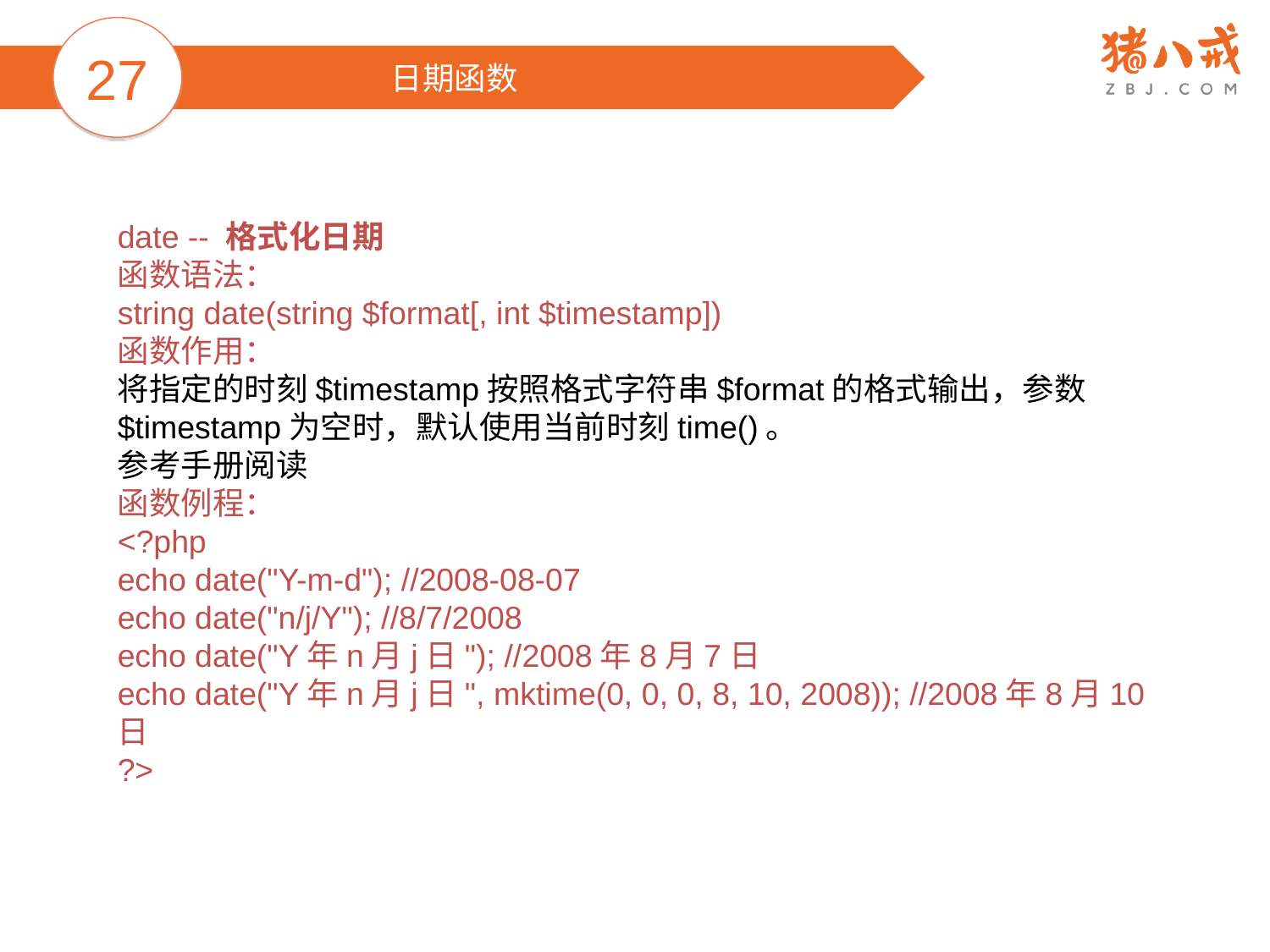

27
日期函数

date -- 格式化日期
函数语法：
string date(string $format[, int $timestamp])
函数作用：
将指定的时刻$timestamp按照格式字符串$format的格式输出，参数$timestamp为空时，默认使用当前时刻time()。
参考手册阅读
函数例程：
<?php
echo date("Y-m-d"); //2008-08-07
echo date("n/j/Y"); //8/7/2008
echo date("Y年n月j日"); //2008年8月7日
echo date("Y年n月j日", mktime(0, 0, 0, 8, 10, 2008)); //2008年8月10日
?>